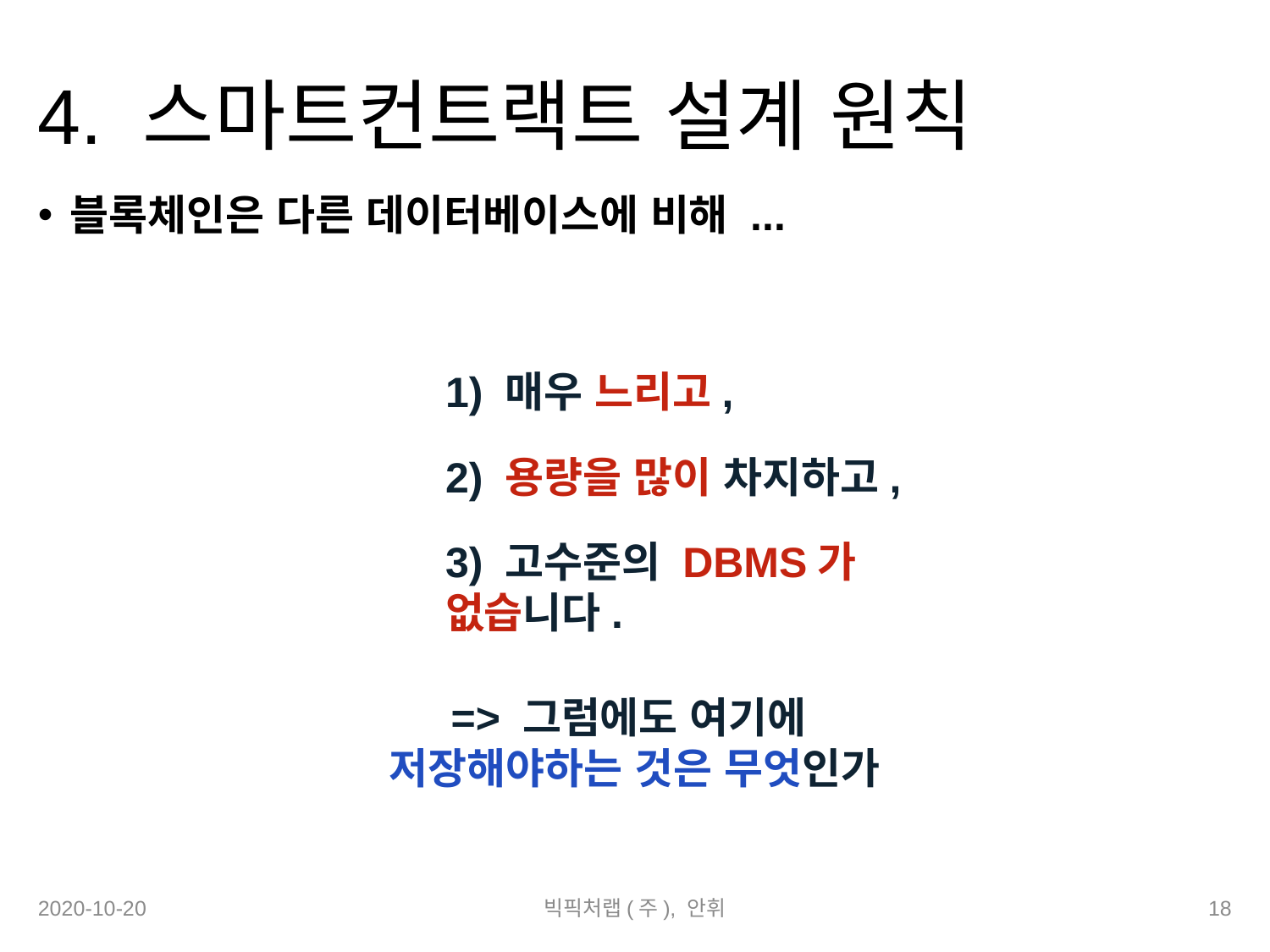

# 4. 스마트컨트랙트 설계 원칙
블록체인은 다른 데이터베이스에 비해 ...
1) 매우 느리고,
2) 용량을 많이 차지하고,
3) 고수준의 DBMS가 없습니다.
=> 그럼에도 여기에
저장해야하는 것은 무엇인가
18
2020-10-20
빅픽처랩(주), 안휘